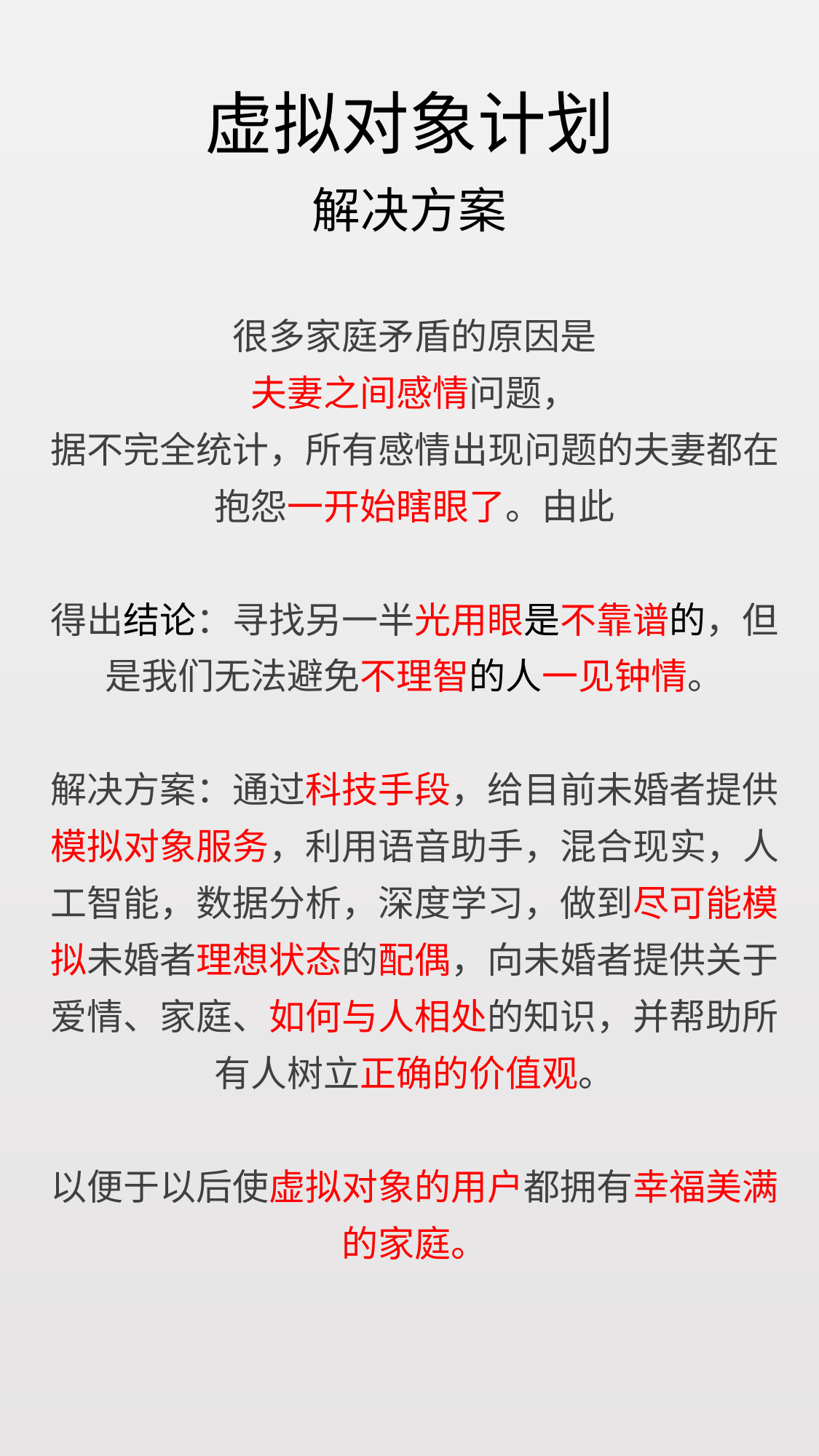

# 虚拟对象计划 解决方案
很多家庭矛盾的原因是
夫妻之间感情问题，
据不完全统计，所有感情出现问题的夫妻都在抱怨一开始瞎眼了。由此

得出结论：寻找另一半光用眼是不靠谱的，但是我们无法避免不理智的人一见钟情。

解决方案：通过科技手段，给目前未婚者提供模拟对象服务，利用语音助手，混合现实，人工智能，数据分析，深度学习，做到尽可能模拟未婚者理想状态的配偶，向未婚者提供关于爱情、家庭、如何与人相处的知识，并帮助所有人树立正确的价值观。

以便于以后使虚拟对象的用户都拥有幸福美满的家庭。